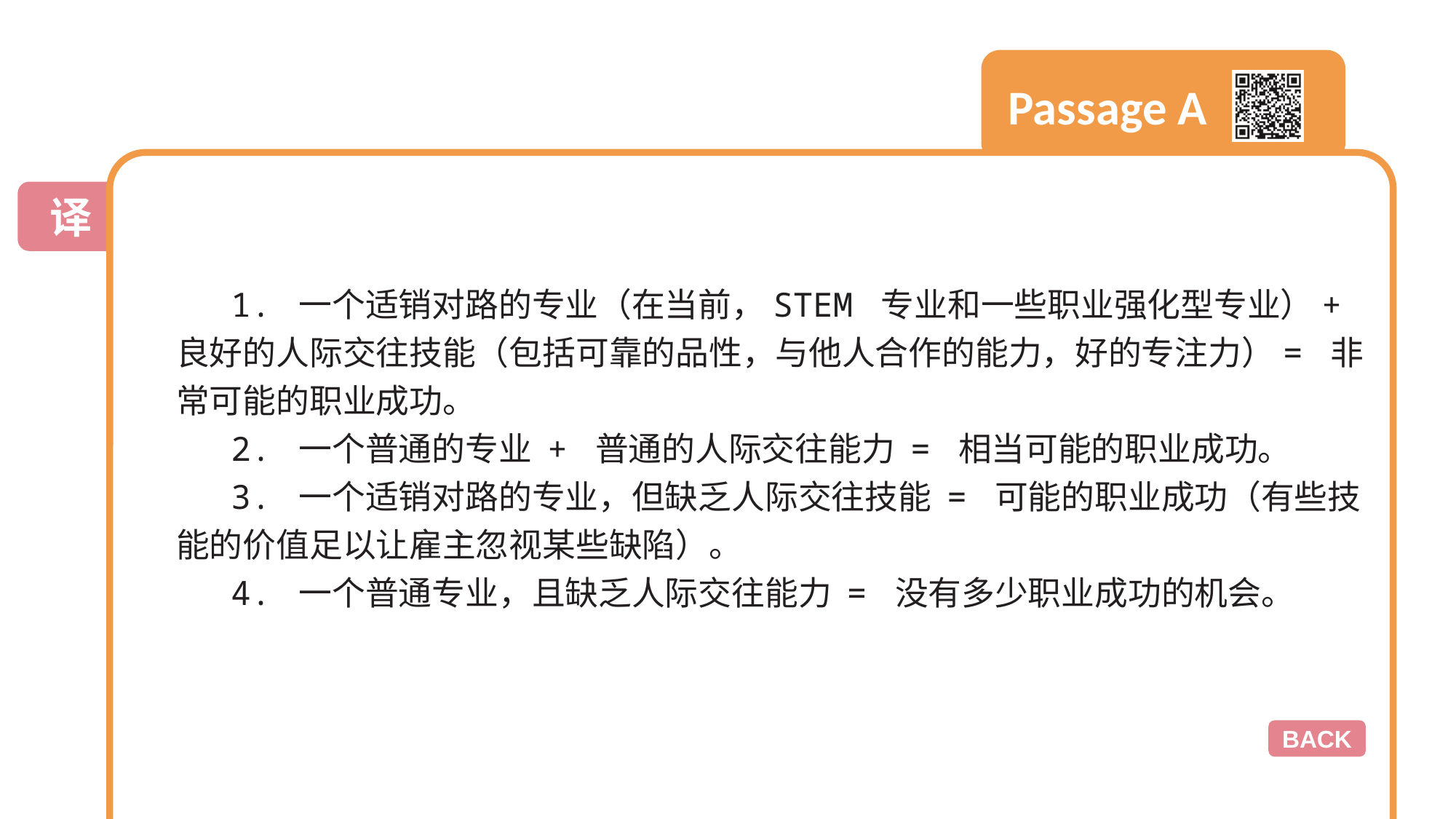

1. 一个适销对路的专业（在当前，STEM 专业和一些职业强化型专业）+ 良好的人际交往技能（包括可靠的品性，与他人合作的能力，好的专注力）= 非常可能的职业成功。
2. 一个普通的专业 + 普通的人际交往能力 = 相当可能的职业成功。
3. 一个适销对路的专业，但缺乏人际交往技能 = 可能的职业成功（有些技能的价值足以让雇主忽视某些缺陷）。
4. 一个普通专业，且缺乏人际交往能力 = 没有多少职业成功的机会。

BACK